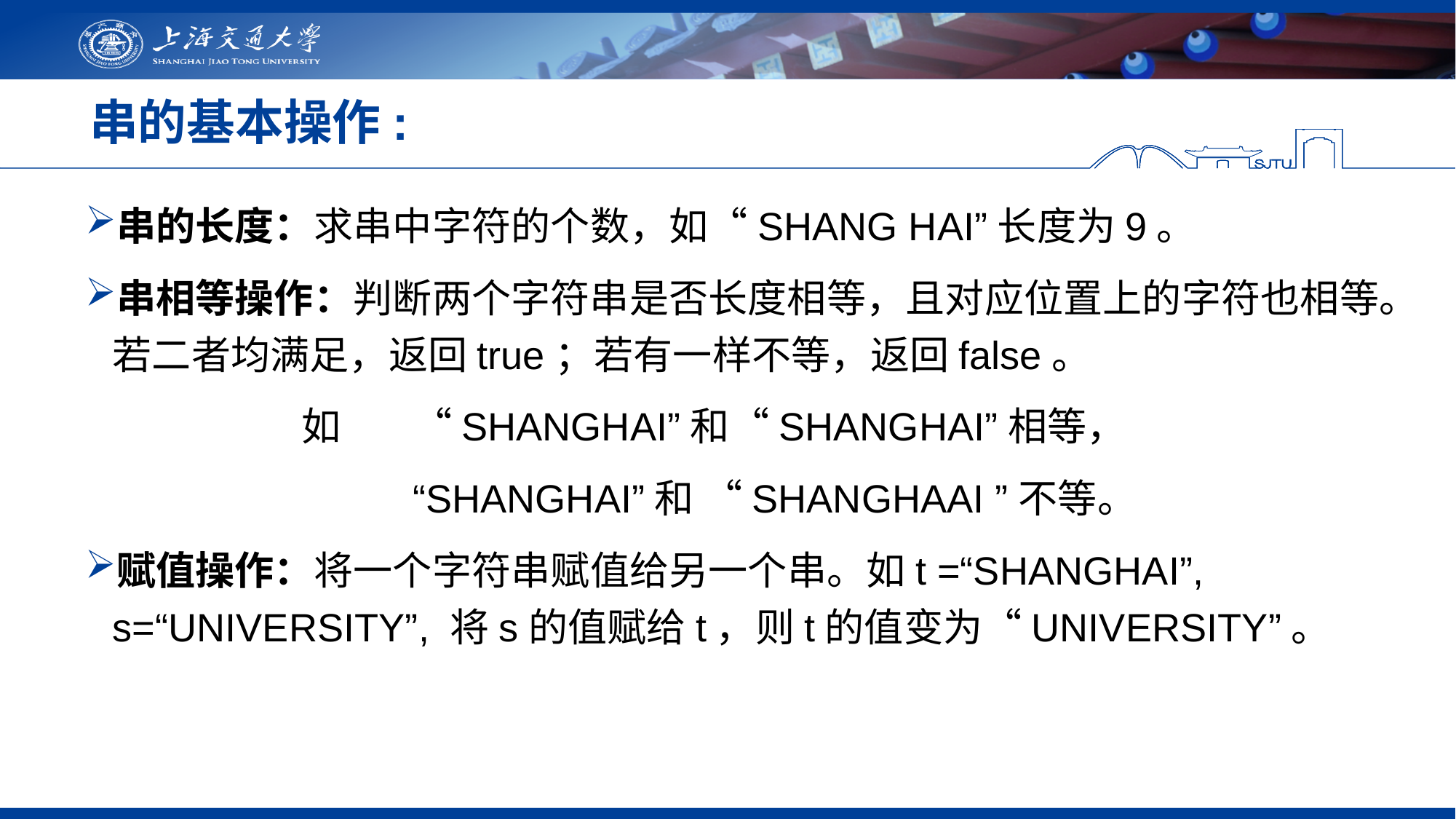

# 串的基本操作:
串的长度：求串中字符的个数，如“SHANG HAI”长度为9。
串相等操作：判断两个字符串是否长度相等，且对应位置上的字符也相等。若二者均满足，返回true；若有一样不等，返回false。
	           如	“SHANGHAI”和“SHANGHAI”相等，
			“SHANGHAI”和 “SHANGHAAI ”不等。
赋值操作：将一个字符串赋值给另一个串。如t =“SHANGHAI”, s=“UNIVERSITY”, 将s的值赋给t，则t的值变为“UNIVERSITY”。